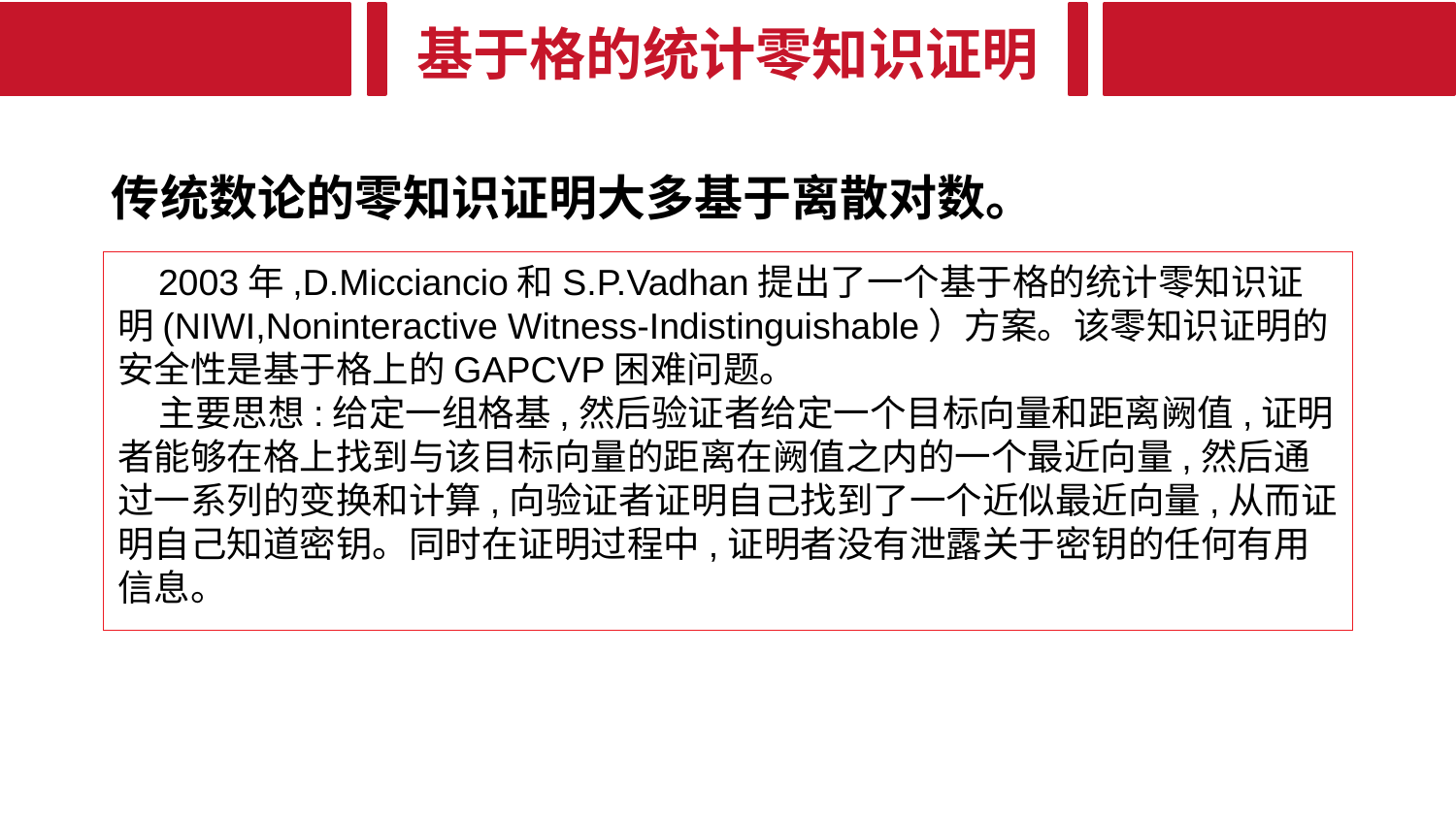

基于格的统计零知识证明
传统数论的零知识证明大多基于离散对数。
    2003年,D.Micciancio和S.P.Vadhan提出了一个基于格的统计零知识证明(NIWI,Noninteractive Witness-Indistinguishable）方案。该零知识证明的安全性是基于格上的GAPCVP困难问题。
    主要思想:给定一组格基,然后验证者给定一个目标向量和距离阙值,证明者能够在格上找到与该目标向量的距离在阙值之内的一个最近向量,然后通过一系列的变换和计算,向验证者证明自己找到了一个近似最近向量,从而证明自己知道密钥。同时在证明过程中,证明者没有泄露关于密钥的任何有用信息。